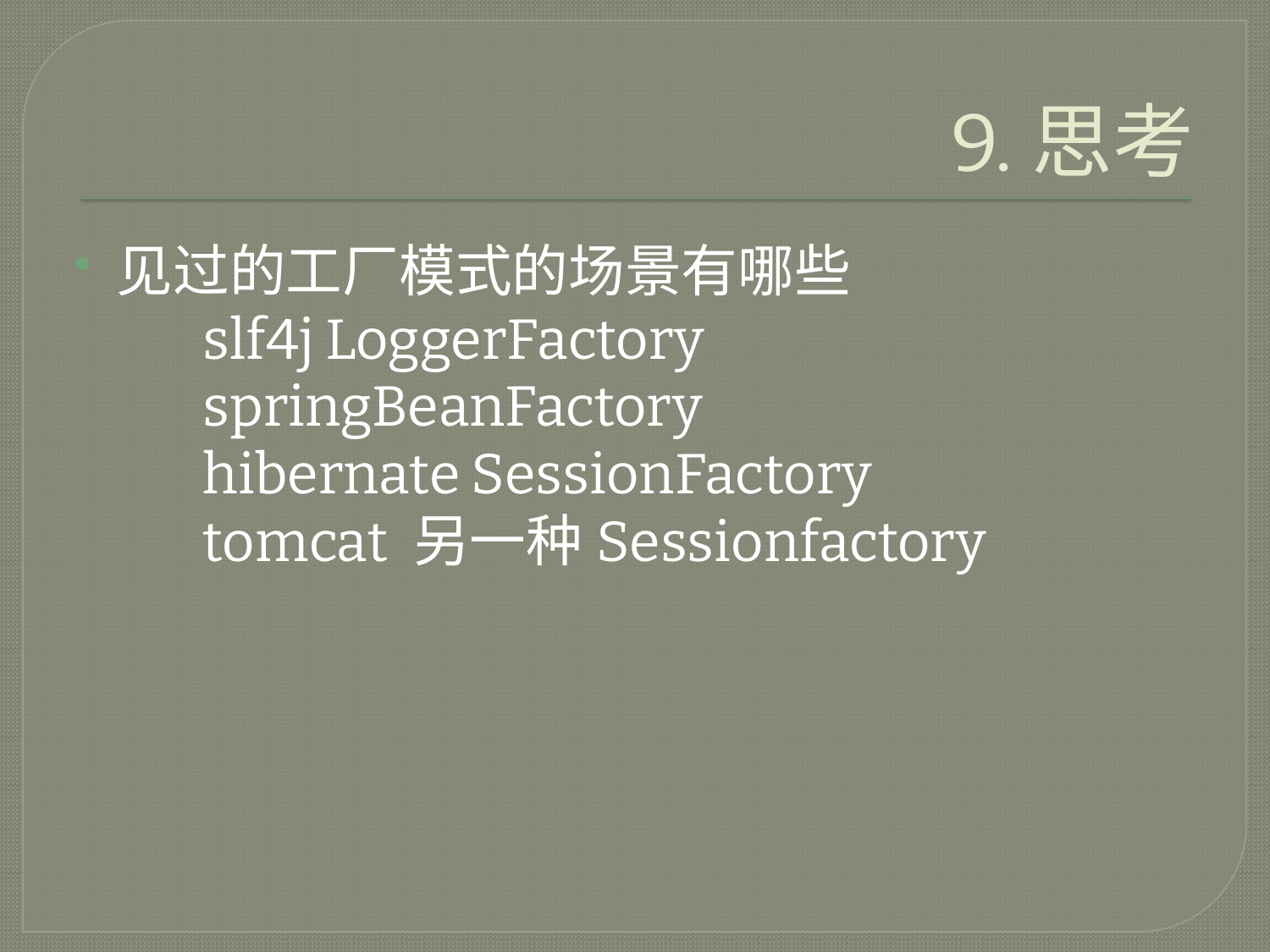

# 9.思考
见过的工厂模式的场景有哪些
	slf4j LoggerFactory
	springBeanFactory
	hibernate SessionFactory
	tomcat 另一种Sessionfactory